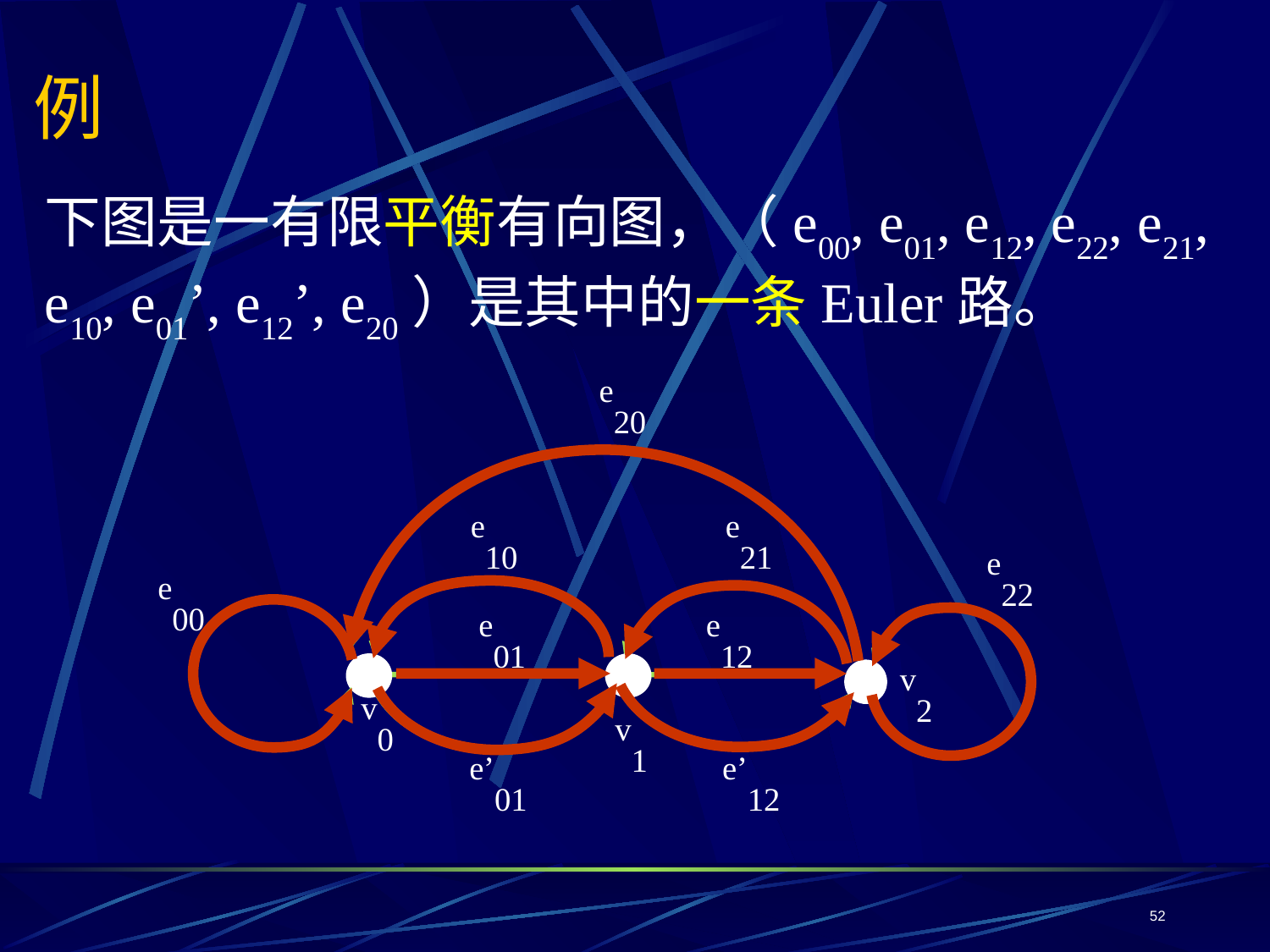

# 例
下图是一有限平衡有向图，（e00, e01, e12, e22, e21, e10, e01’, e12’, e20）是其中的一条Euler路。
e20

e10
e21
e22
e00

e01
e12

v2

v0

v1
e’01
e’12

52